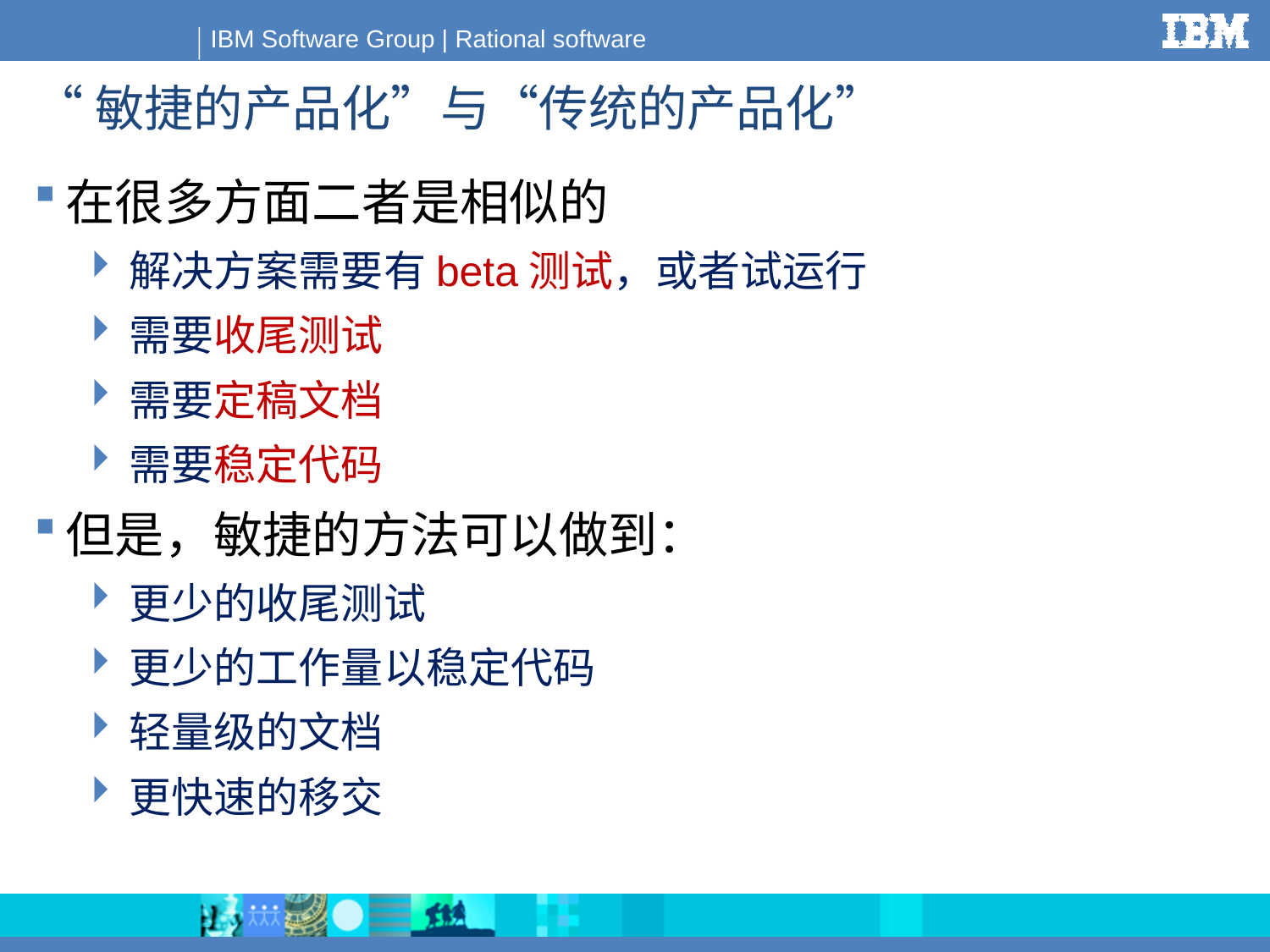

# “敏捷的产品化”与“传统的产品化”
在很多方面二者是相似的
解决方案需要有beta测试，或者试运行
需要收尾测试
需要定稿文档
需要稳定代码
但是，敏捷的方法可以做到：
更少的收尾测试
更少的工作量以稳定代码
轻量级的文档
更快速的移交